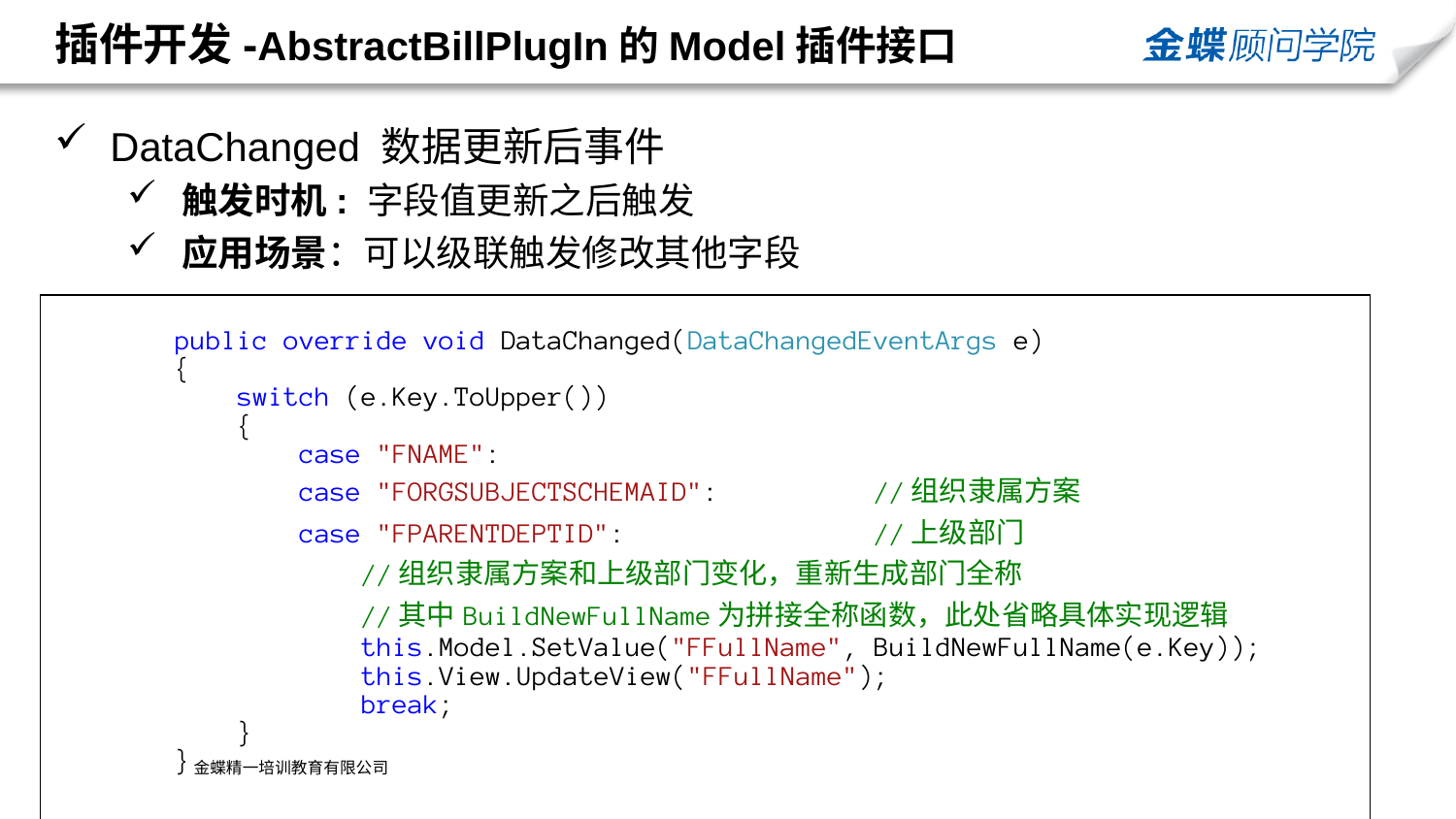

# 插件开发-AbstractBillPlugIn的Model插件接口
  DataChanged 数据更新后事件
触发时机: 字段值更新之后触发
应用场景：可以级联触发修改其他字段
| public override void DataChanged(DataChangedEventArgs e) { switch (e.Key.ToUpper()) { case "FNAME": case "FORGSUBJECTSCHEMAID": //组织隶属方案 case "FPARENTDEPTID": //上级部门 //组织隶属方案和上级部门变化，重新生成部门全称 //其中BuildNewFullName为拼接全称函数，此处省略具体实现逻辑 this.Model.SetValue("FFullName", BuildNewFullName(e.Key)); this.View.UpdateView("FFullName"); break; } } |
| --- |